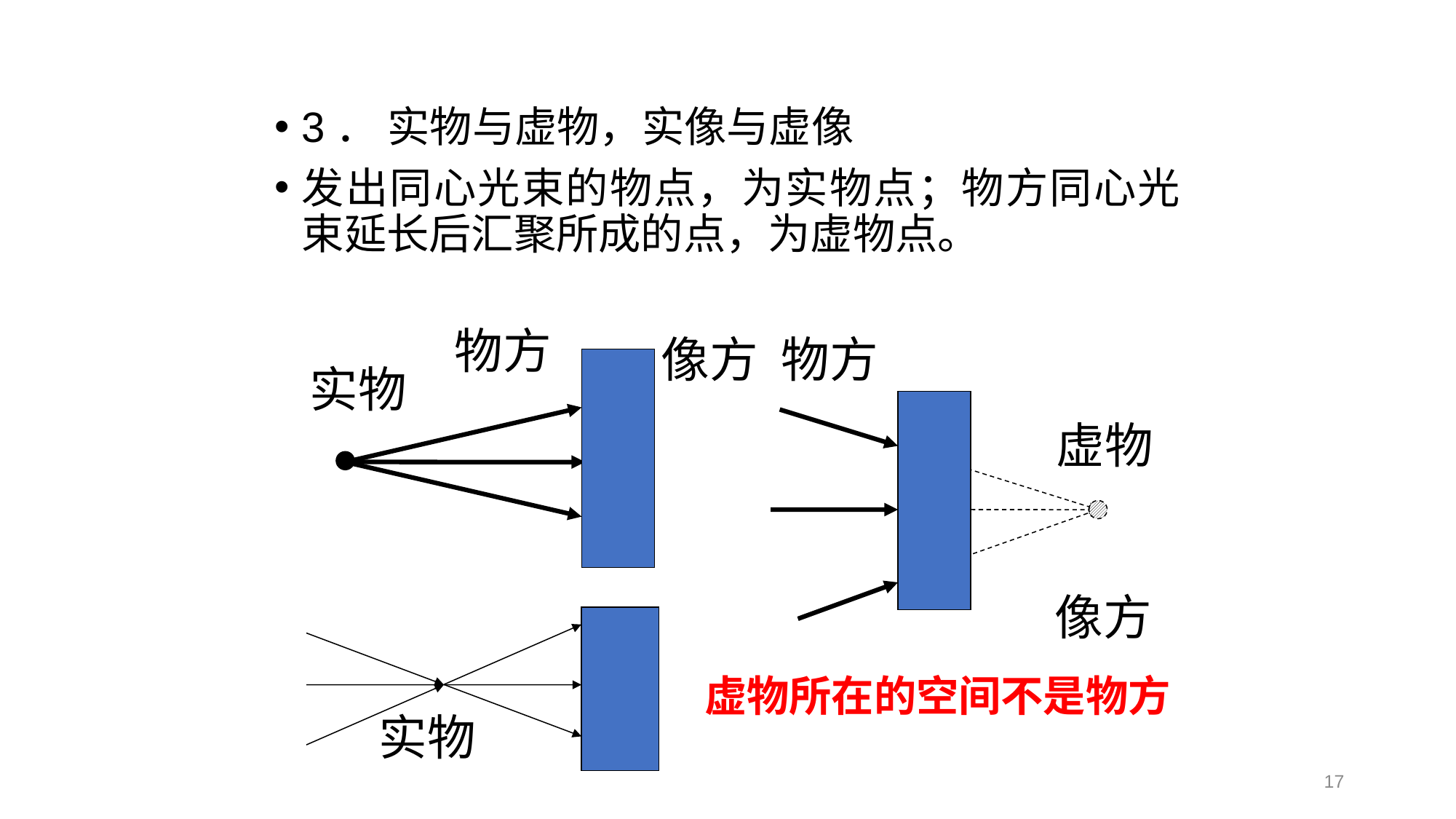

3． 实物与虚物，实像与虚像
发出同心光束的物点，为实物点；物方同心光束延长后汇聚所成的点，为虚物点。
物方
像方
物方

实物

虚物

像方

虚物所在的空间不是物方

实物
17